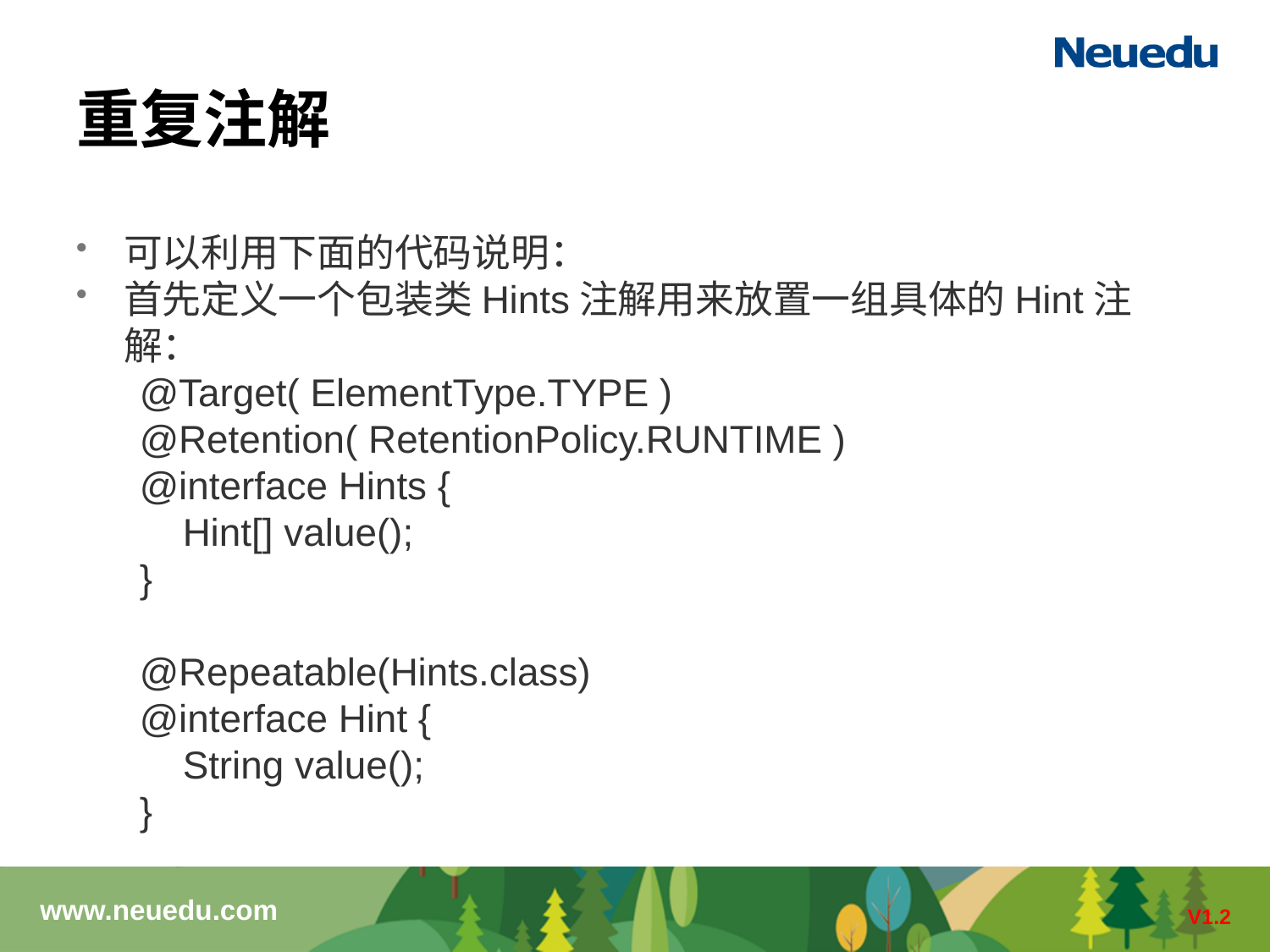

# 重复注解
可以利用下面的代码说明：
首先定义一个包装类Hints注解用来放置一组具体的Hint注解：
@Target( ElementType.TYPE )
@Retention( RetentionPolicy.RUNTIME )
@interface Hints {
    Hint[] value();
}

@Repeatable(Hints.class)
@interface Hint {
    String value();
}